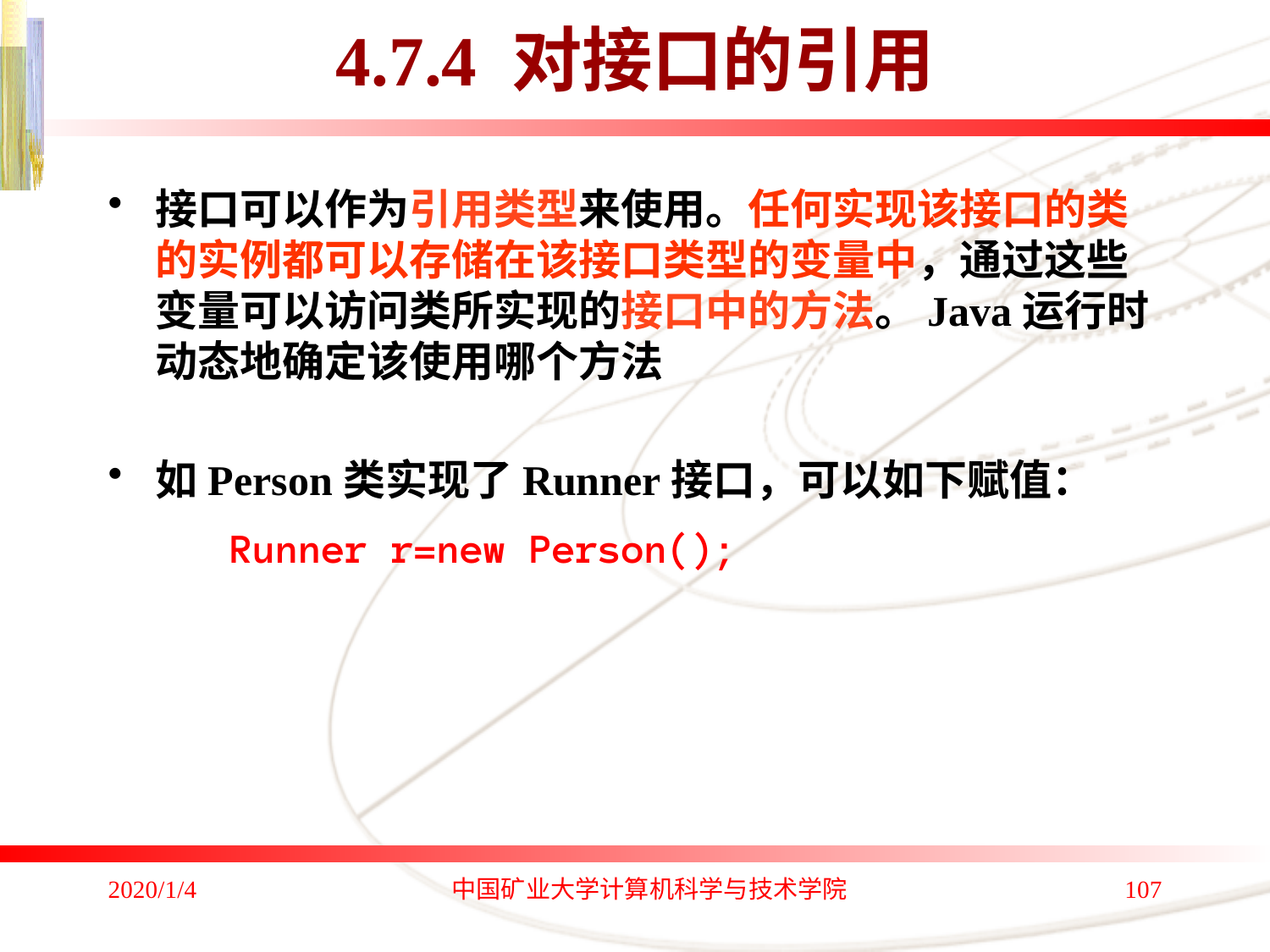

# 4.7.4 对接口的引用
接口可以作为引用类型来使用。任何实现该接口的类的实例都可以存储在该接口类型的变量中，通过这些变量可以访问类所实现的接口中的方法。Java运行时动态地确定该使用哪个方法

如Person类实现了Runner接口，可以如下赋值：
          Runner r=new Person();
2020/1/4
中国矿业大学计算机科学与技术学院
107